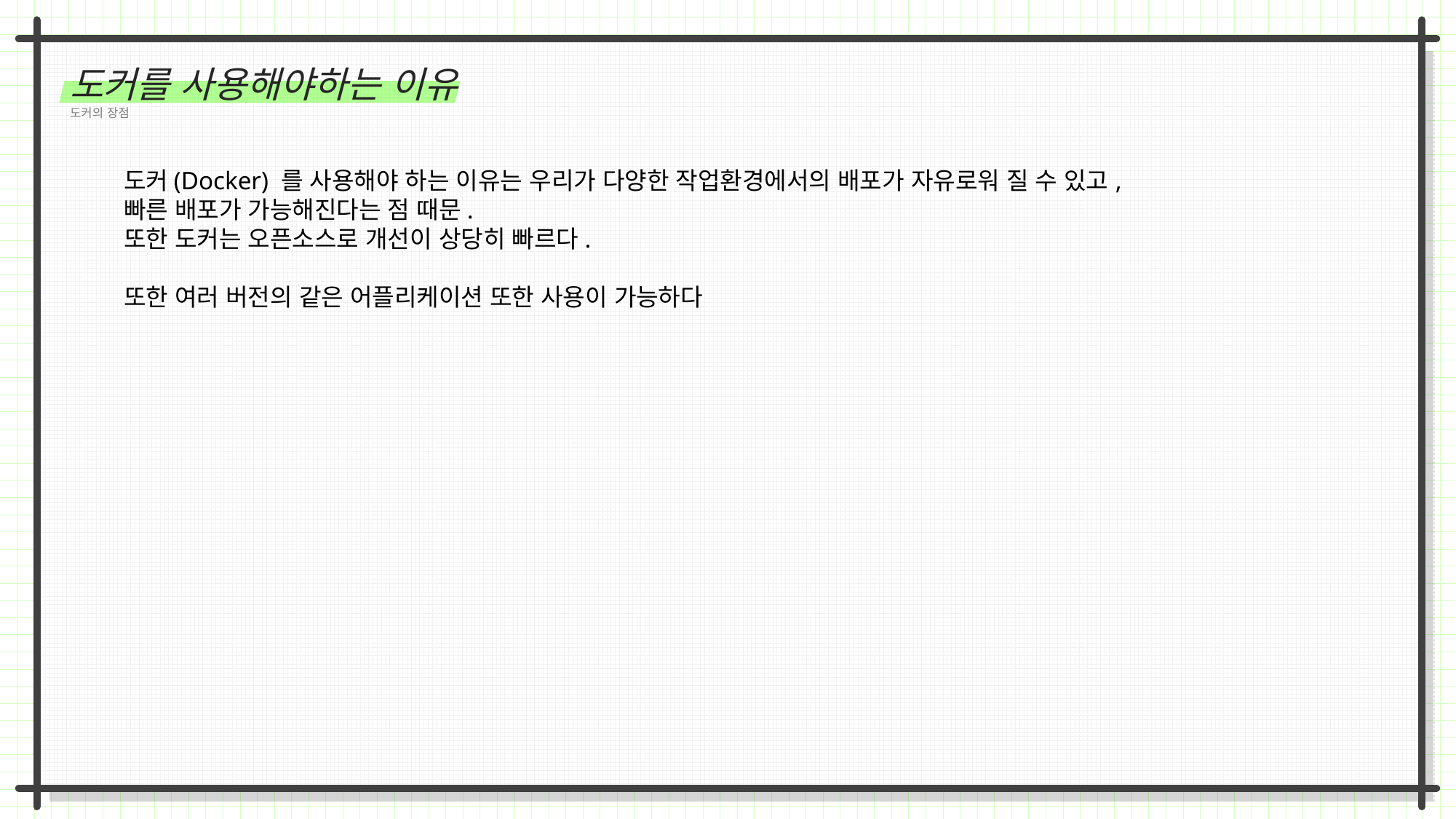

도커를 사용해야하는 이유
도커의 장점

도커(Docker) 를 사용해야 하는 이유는 우리가 다양한 작업환경에서의 배포가 자유로워 질 수 있고,
빠른 배포가 가능해진다는 점 때문.
또한 도커는 오픈소스로 개선이 상당히 빠르다.

또한 여러 버전의 같은 어플리케이션 또한 사용이 가능하다